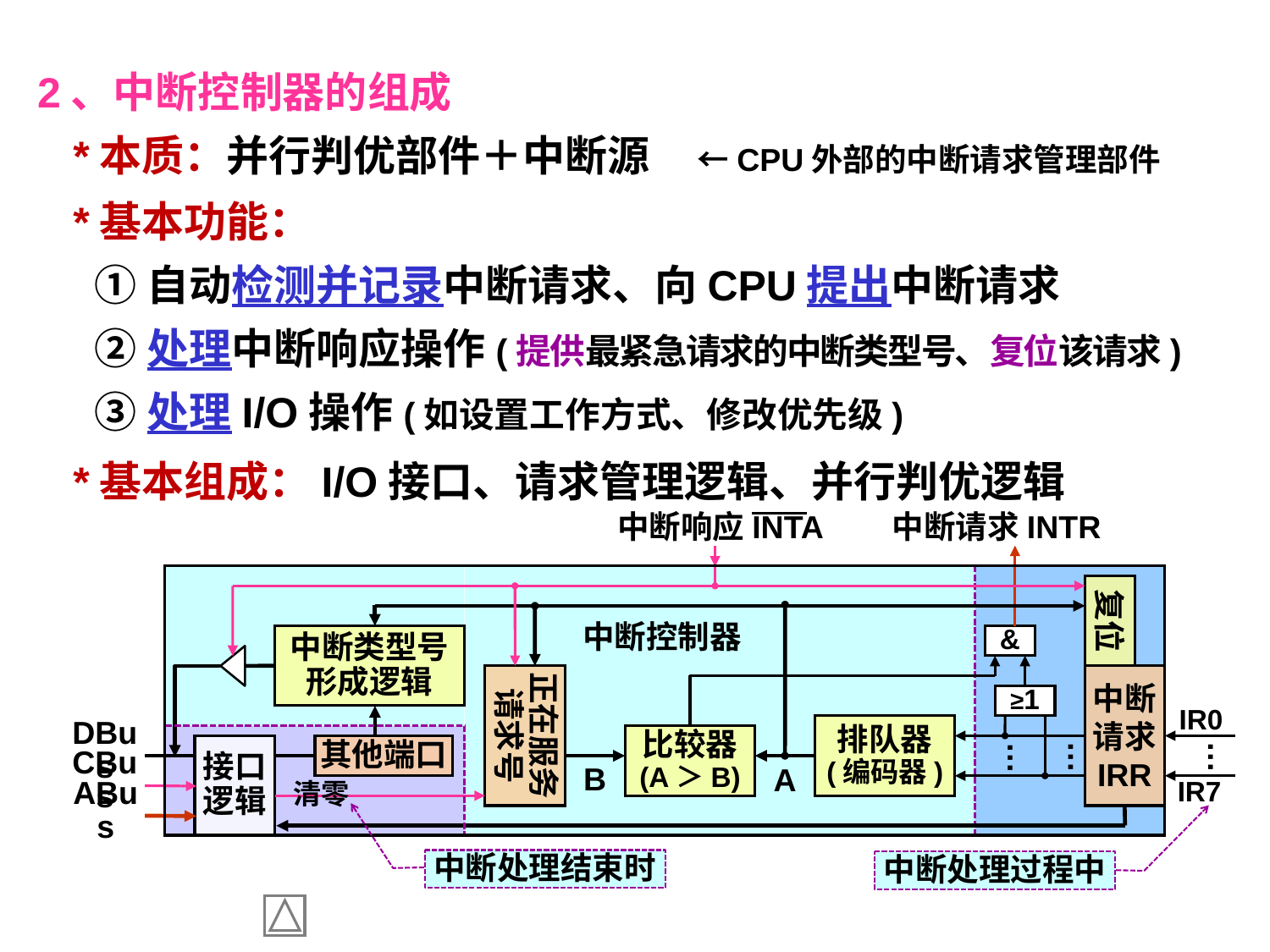

2、中断控制器的组成
   *本质：并行判优部件＋中断源     ←CPU外部的中断请求管理部件
   *基本功能：
      ①自动检测并记录中断请求、向CPU提出中断请求
      ②处理中断响应操作(提供最紧急请求的中断类型号、复位该请求)
      ③处理I/O操作(如设置工作方式、修改优先级)
   *基本组成：I/O接口、请求管理逻辑、并行判优逻辑
中断响应INTA       中断请求INTR

复位
中断控制器
&
中断类型号
形成逻辑

正在服务
请求号
中断
请求
IRR
≥1
IR0
排队器
(编码器)

比较器
(A＞B)
接口逻辑
其他端口
DBus
…
…
…
CBus
B
A
IR7
清零
ABus
中断处理结束时
中断处理过程中

46